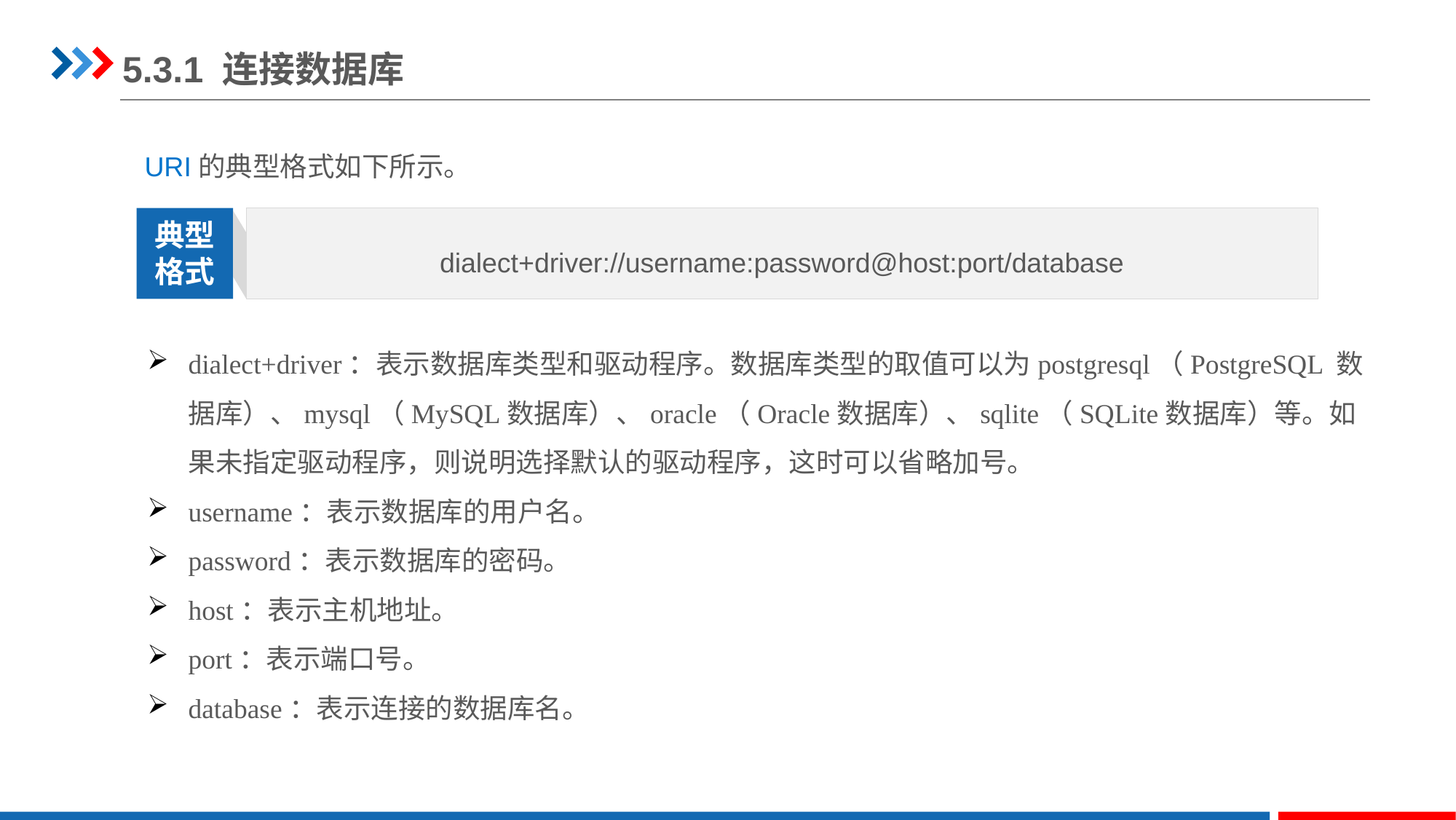

5.3.1 连接数据库
URI的典型格式如下所示。

dialect+driver://username:password@host:port/database

典型
格式
dialect+driver：表示数据库类型和驱动程序。数据库类型的取值可以为postgresql（PostgreSQL 数据库）、mysql（MySQL数据库）、oracle（Oracle数据库）、sqlite（SQLite数据库）等。如果未指定驱动程序，则说明选择默认的驱动程序，这时可以省略加号。
username：表示数据库的用户名。
password：表示数据库的密码。
host：表示主机地址。
port：表示端口号。
database：表示连接的数据库名。